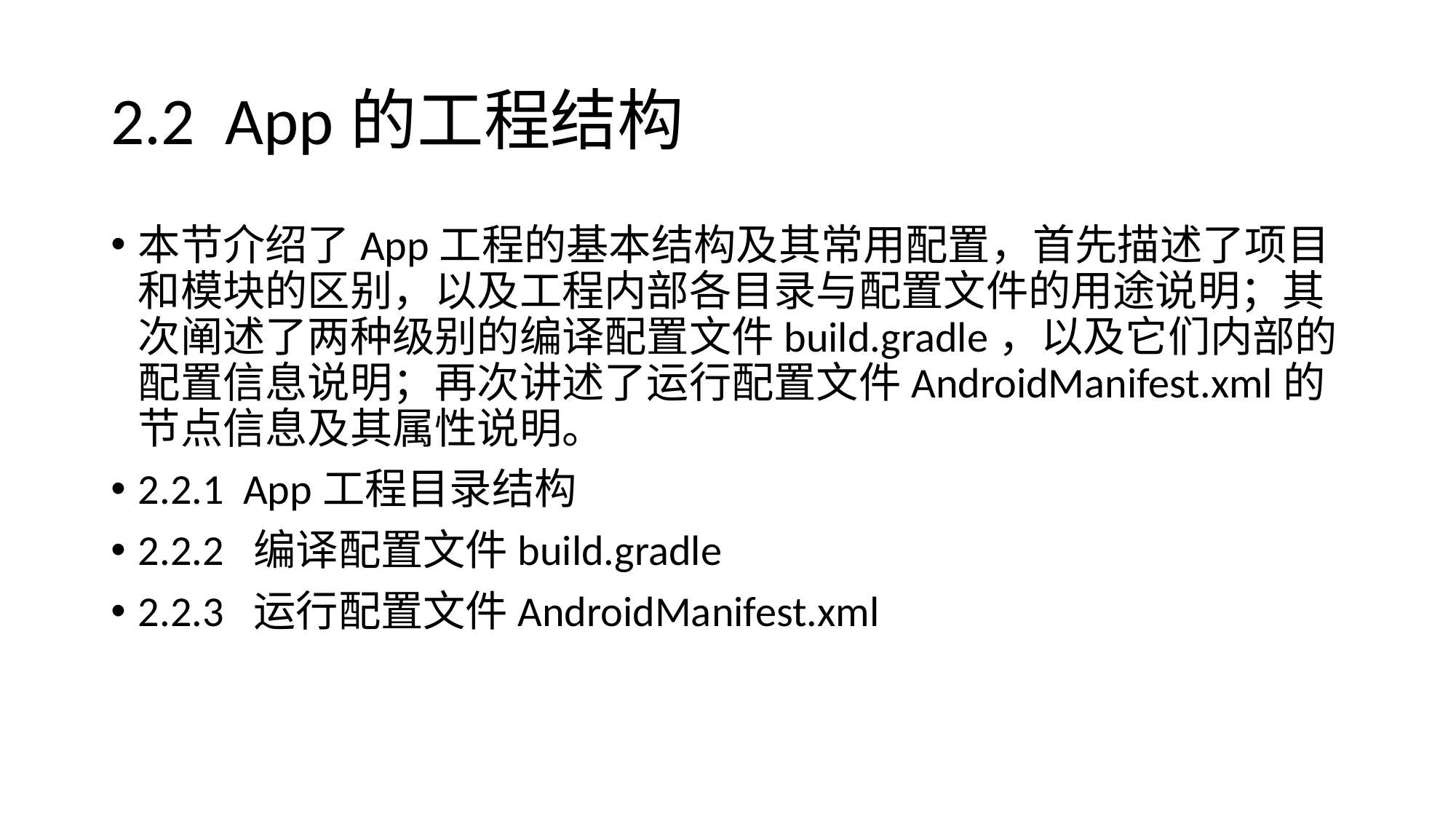

# 2.2  App的工程结构
本节介绍了App工程的基本结构及其常用配置，首先描述了项目和模块的区别，以及工程内部各目录与配置文件的用途说明；其次阐述了两种级别的编译配置文件build.gradle，以及它们内部的配置信息说明；再次讲述了运行配置文件AndroidManifest.xml的节点信息及其属性说明。
2.2.1  App工程目录结构
2.2.2  编译配置文件build.gradle
2.2.3  运行配置文件AndroidManifest.xml